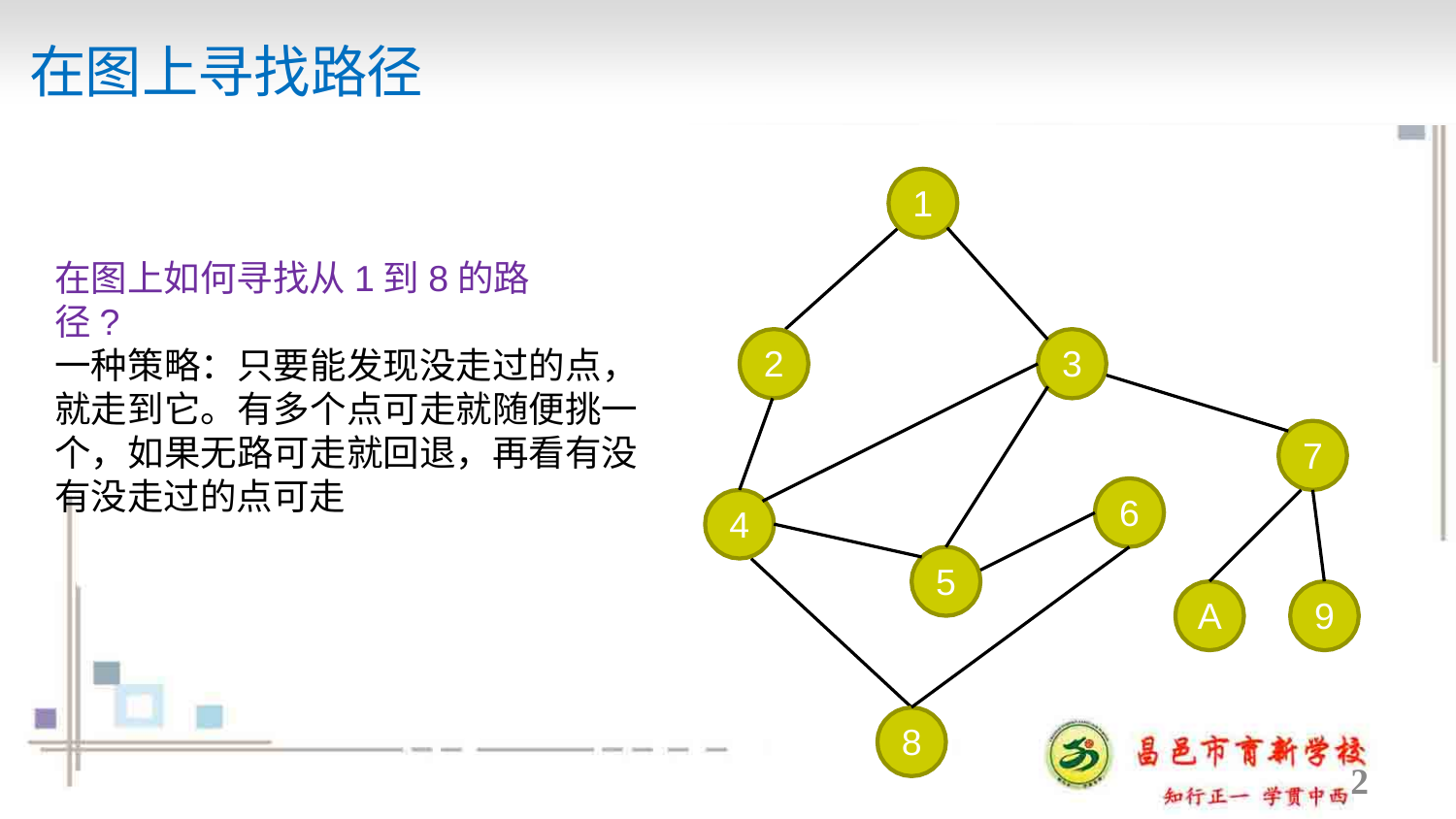

# 在图上寻找路径

1

在图上如何寻找从1到8的路径?

2
3
一种策略：只要能发现没走过的点， 就走到它。有多个点可走就随便挑一 个，如果无路可走就回退，再看有没 有没走过的点可走

7

6

4

5
A
9
8
2